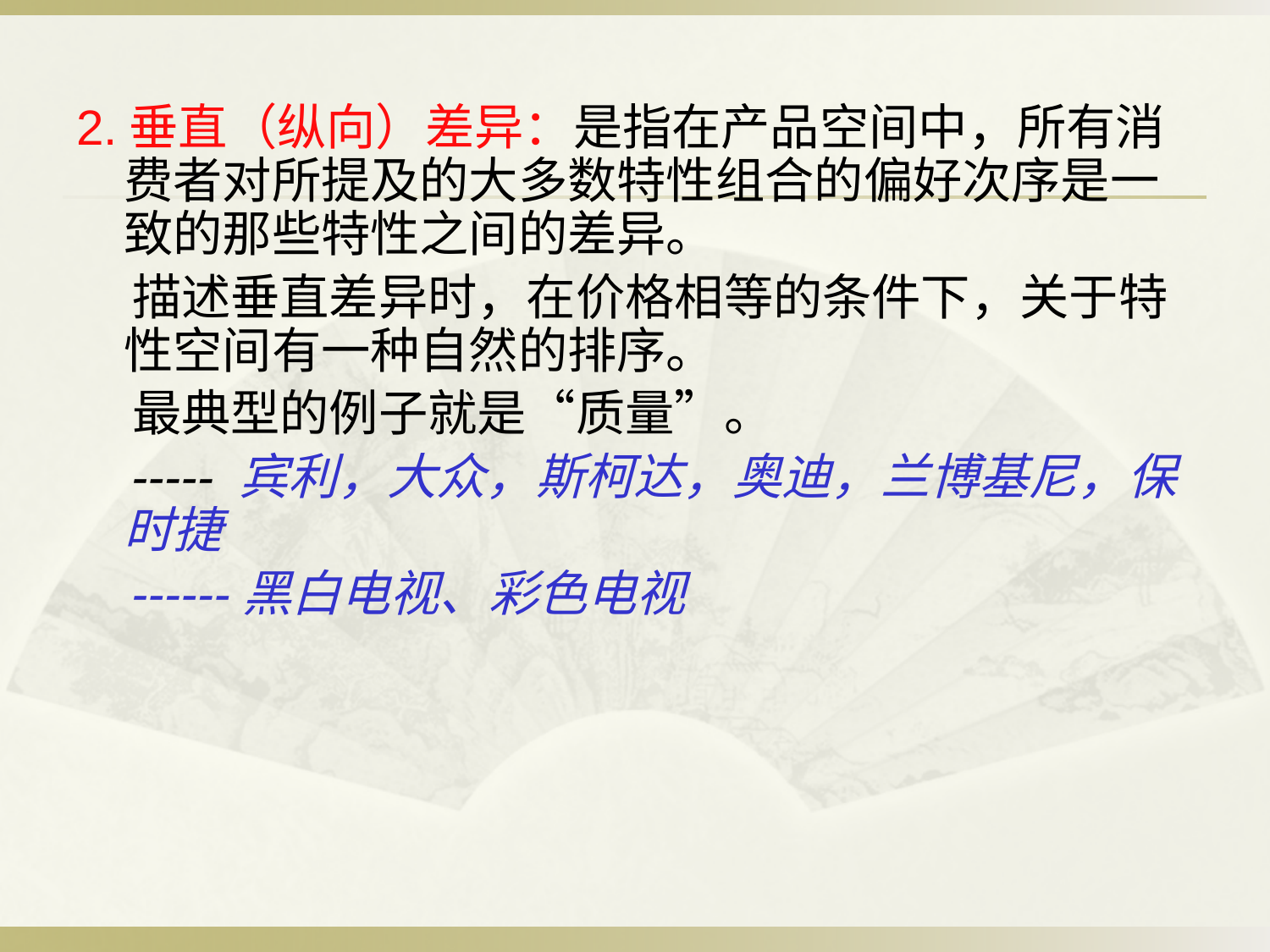

2.垂直（纵向）差异：是指在产品空间中，所有消费者对所提及的大多数特性组合的偏好次序是一致的那些特性之间的差异。
    描述垂直差异时，在价格相等的条件下，关于特性空间有一种自然的排序。
    最典型的例子就是“质量”。
    ----- 宾利，大众，斯柯达，奥迪，兰博基尼，保时捷
    ------黑白电视、彩色电视